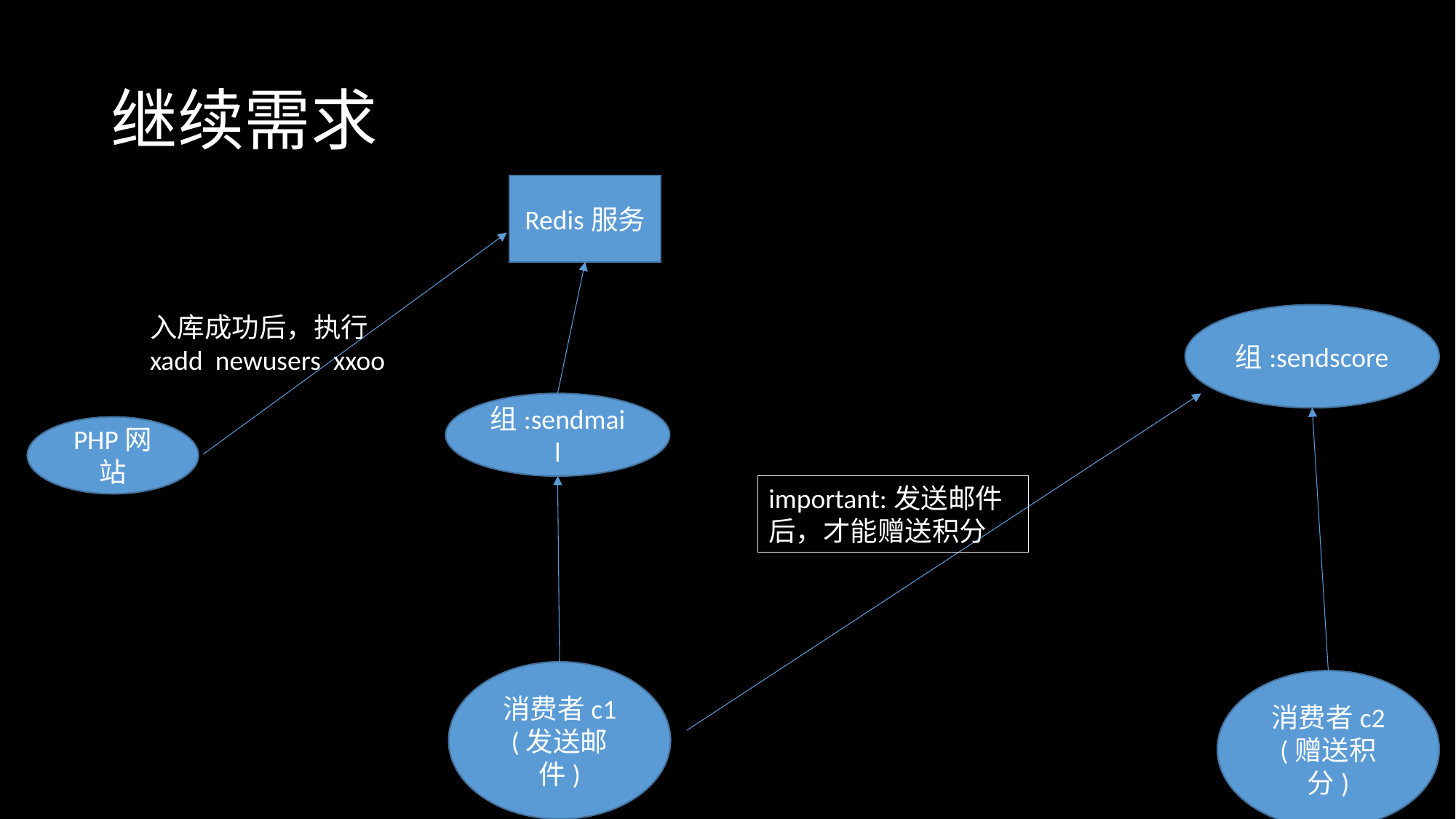

# 继续需求
Redis服务
入库成功后，执行
xadd  newusers  xxoo
组:sendscore
组:sendmail
PHP网站
important:发送邮件后，才能赠送积分
消费者c1
(发送邮件)
消费者c2
(赠送积分)